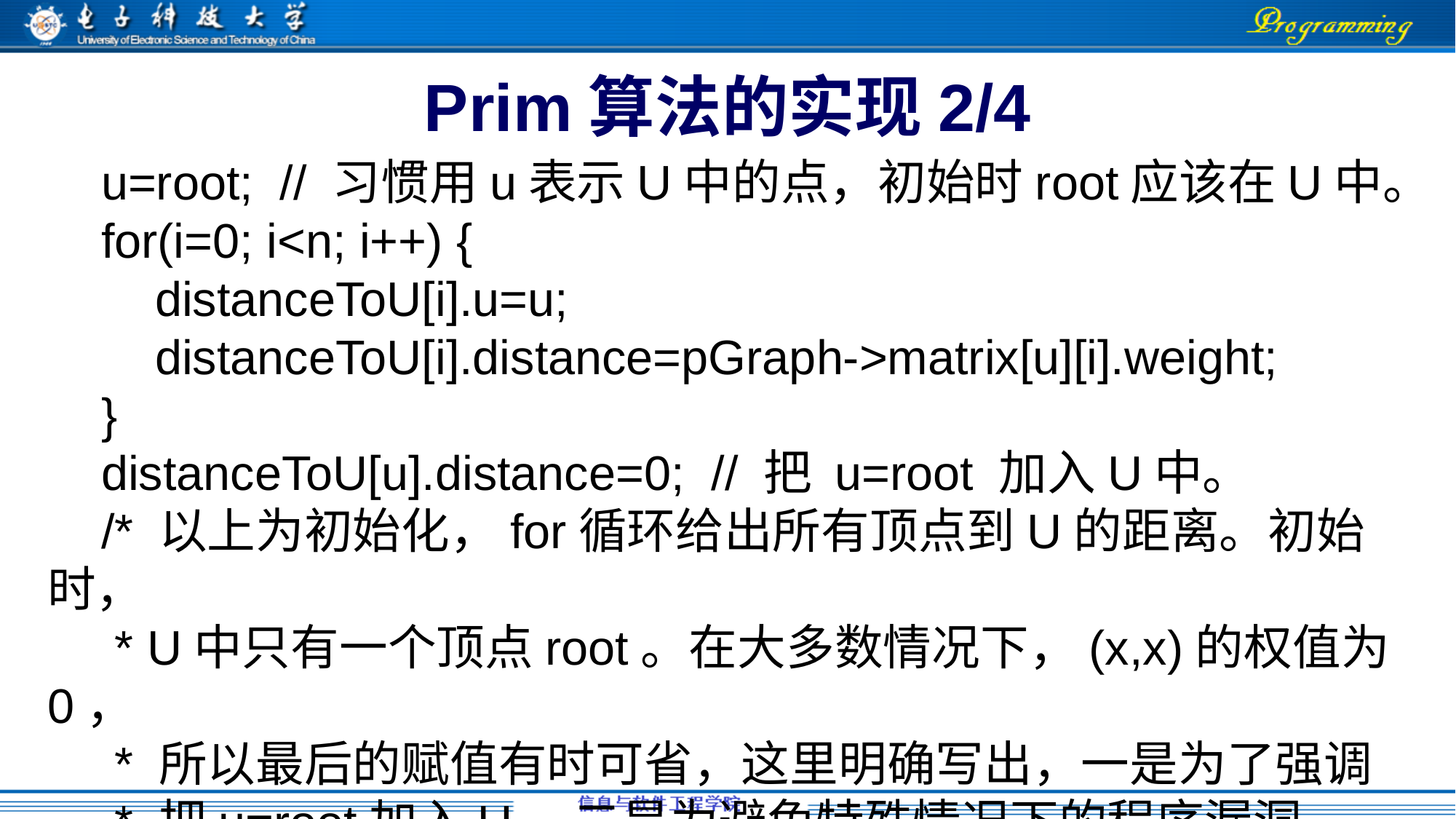

# Prim算法的实现2/4
    u=root;  // 习惯用u表示U中的点，初始时root应该在U中。
    for(i=0; i<n; i++) {
        distanceToU[i].u=u;
        distanceToU[i].distance=pGraph->matrix[u][i].weight;
    }
    distanceToU[u].distance=0;  // 把 u=root 加入U中。
    /* 以上为初始化，for循环给出所有顶点到U的距离。初始时，
     * U中只有一个顶点root。在大多数情况下，(x,x)的权值为0，
     * 所以最后的赋值有时可省，这里明确写出，一是为了强调
     * 把u=root加入U，二是为避免特殊情况下的程序漏洞。
     */